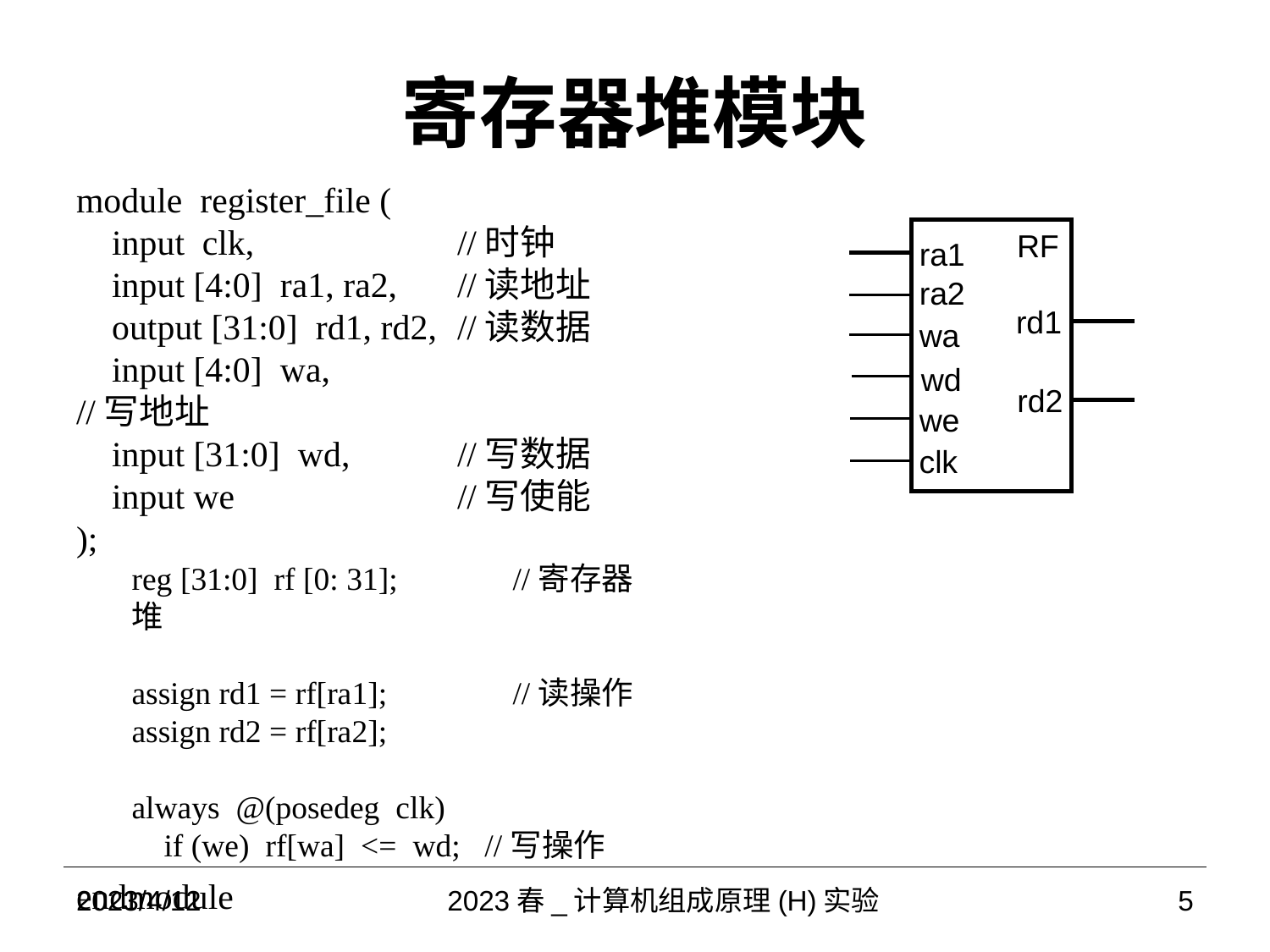

# 寄存器堆模块
module  register_file (
    input  clk,		//时钟
    input [4:0]  ra1, ra2,	//读地址
    output [31:0]  rd1, rd2,	//读数据
    input [4:0]  wa,		//写地址
    input [31:0]  wd,	//写数据
    input we		//写使能
);
reg [31:0]  rf [0: 31]; 	//寄存器堆

assign rd1 = rf[ra1]; 	//读操作
assign rd2 = rf[ra2];

always  @(posedeg  clk)
    if (we)  rf[wa]  <=  wd;   //写操作
endmodule

RF
ra1
ra2
wa
wd
we
clk
rd1
rd2
2023/4/12
2023春_计算机组成原理(H)实验
5